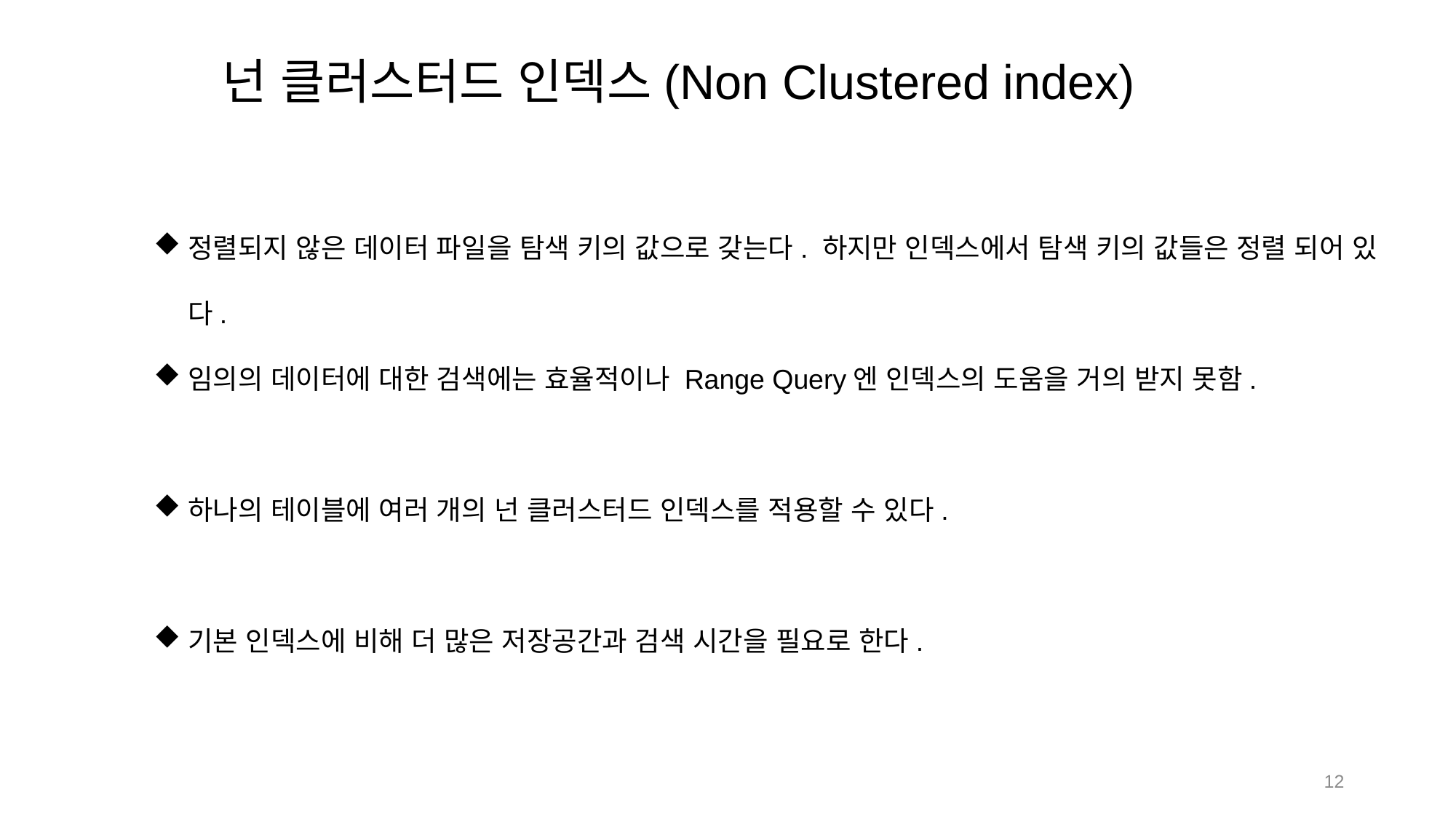

# 넌 클러스터드 인덱스(Non Clustered index)
정렬되지 않은 데이터 파일을 탐색 키의 값으로 갖는다. 하지만 인덱스에서 탐색 키의 값들은 정렬 되어 있다.
임의의 데이터에 대한 검색에는 효율적이나 Range Query엔 인덱스의 도움을 거의 받지 못함.

하나의 테이블에 여러 개의 넌 클러스터드 인덱스를 적용할 수 있다.

기본 인덱스에 비해 더 많은 저장공간과 검색 시간을 필요로 한다.
12